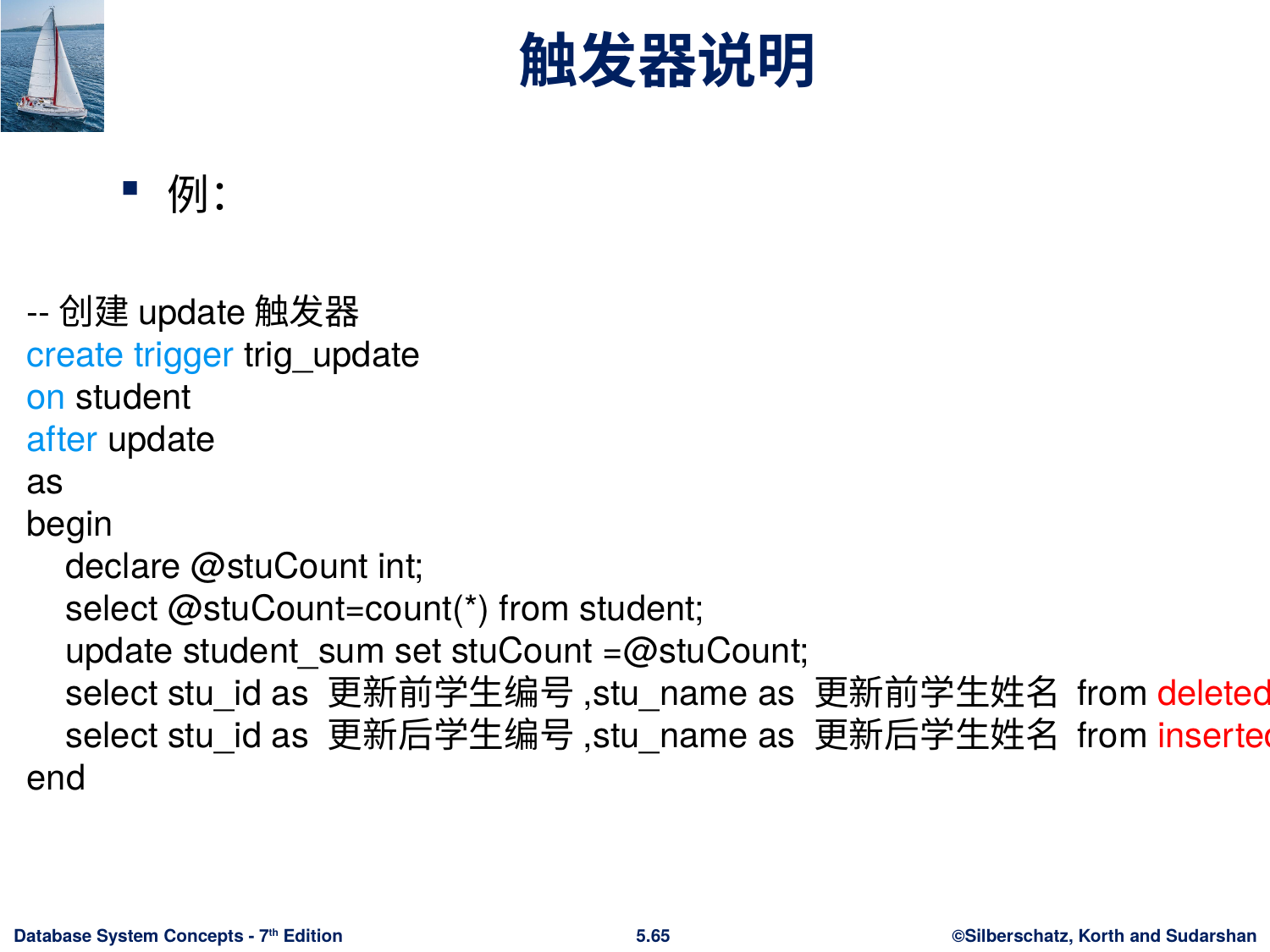

# 触发器说明
例：

--创建update触发器
create trigger trig_update
on student
after update
as
begin
    declare @stuCount int;
    select @stuCount=count(*) from student;
    update student_sum set stuCount =@stuCount;
    select stu_id as 更新前学生编号,stu_name as 更新前学生姓名 from deleted
    select stu_id as 更新后学生编号,stu_name as 更新后学生姓名 from inserted
end